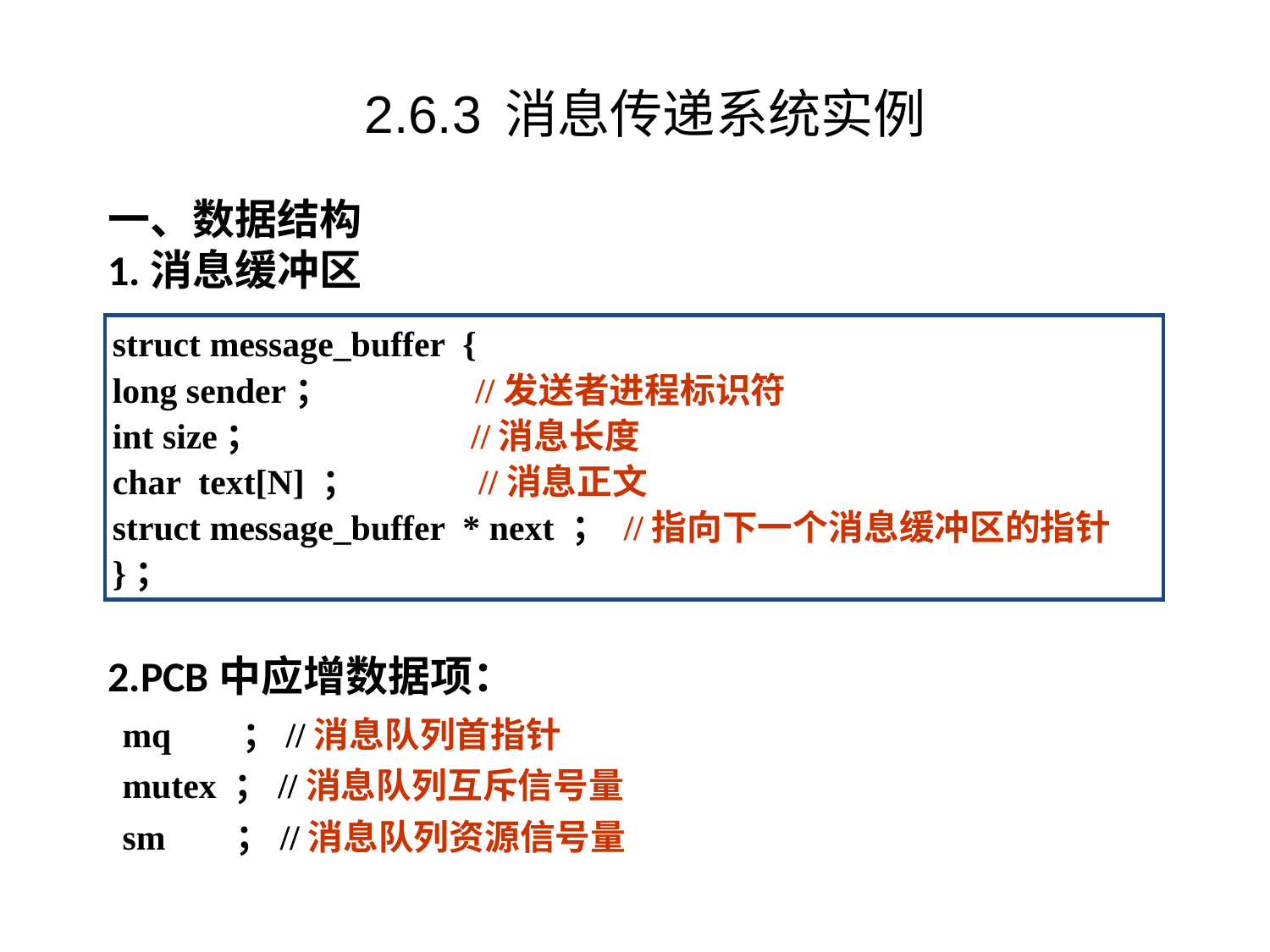

# 2.6.3 消息传递系统实例
一、数据结构
1.消息缓冲区

2.PCB中应增数据项：
struct message_buffer  {
long sender；                 //发送者进程标识符
int size；                         //消息长度
char  text[N] ；              //消息正文
struct message_buffer  * next ； //指向下一个消息缓冲区的指针
}；
mq       ；//消息队列首指针
mutex ；//消息队列互斥信号量
sm       ；//消息队列资源信号量